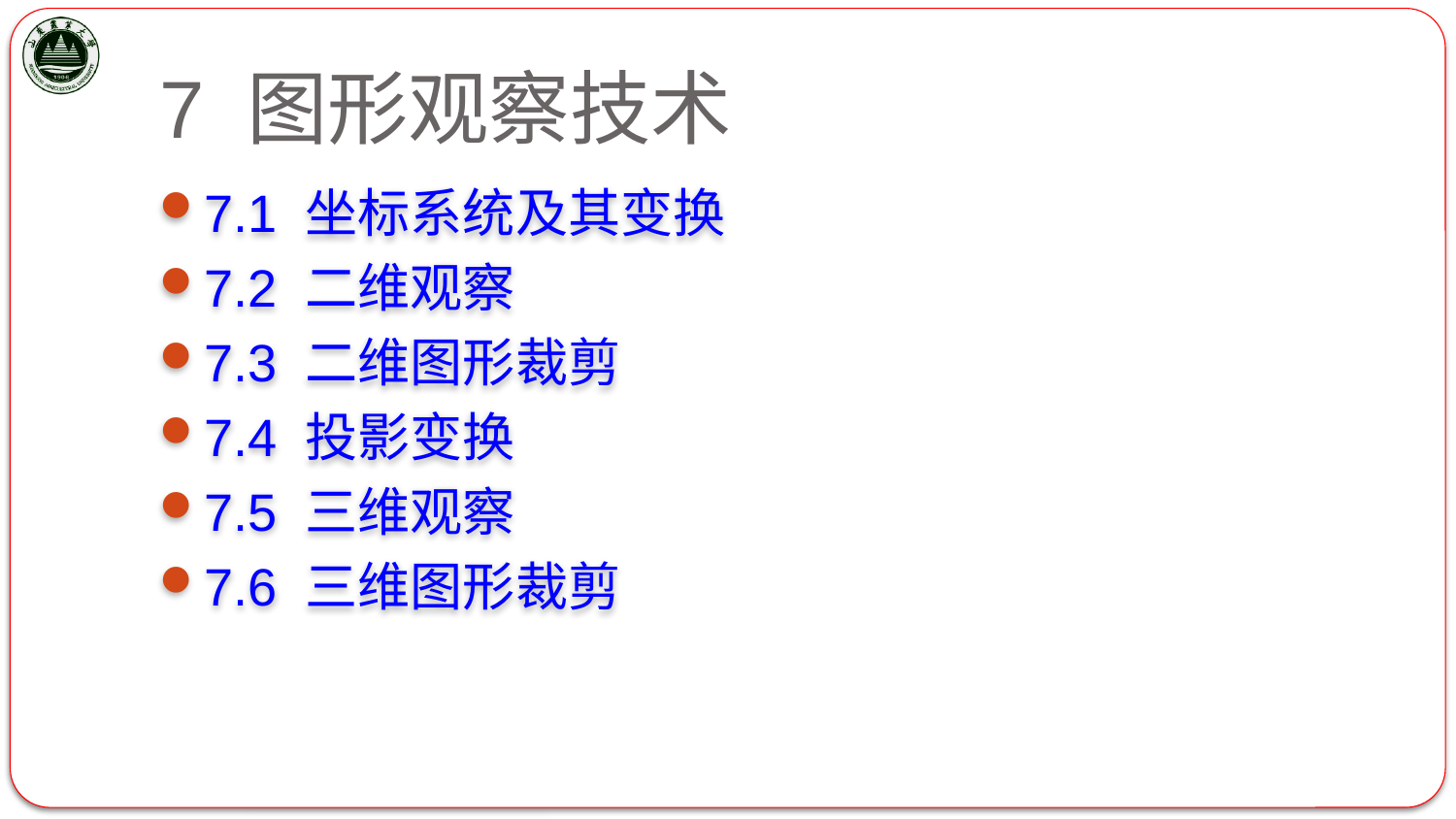

# 7 图形观察技术
7.1 坐标系统及其变换
7.2 二维观察
7.3 二维图形裁剪
7.4 投影变换
7.5 三维观察
7.6 三维图形裁剪